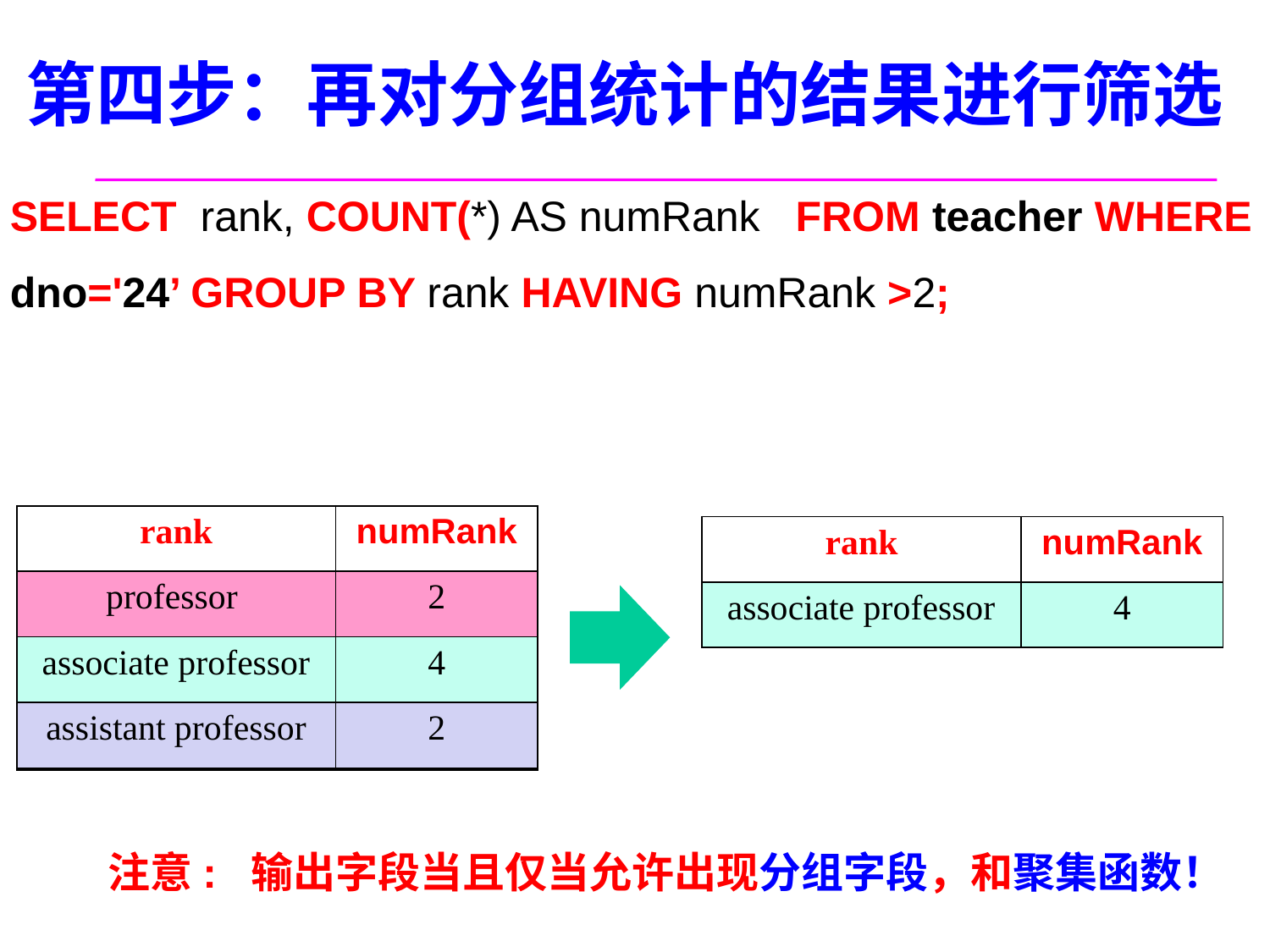

# 第四步：再对分组统计的结果进行筛选

SELECT  rank, COUNT(*) AS numRank   FROM teacher WHERE dno='24’ GROUP BY rank HAVING numRank >2;

| rank | numRank |
| --- | --- |
| professor | 2 |
| associate professor | 4 |
| assistant professor | 2 |
| rank | numRank |
| --- | --- |
| associate professor | 4 |

注意:  输出字段当且仅当允许出现分组字段，和聚集函数！